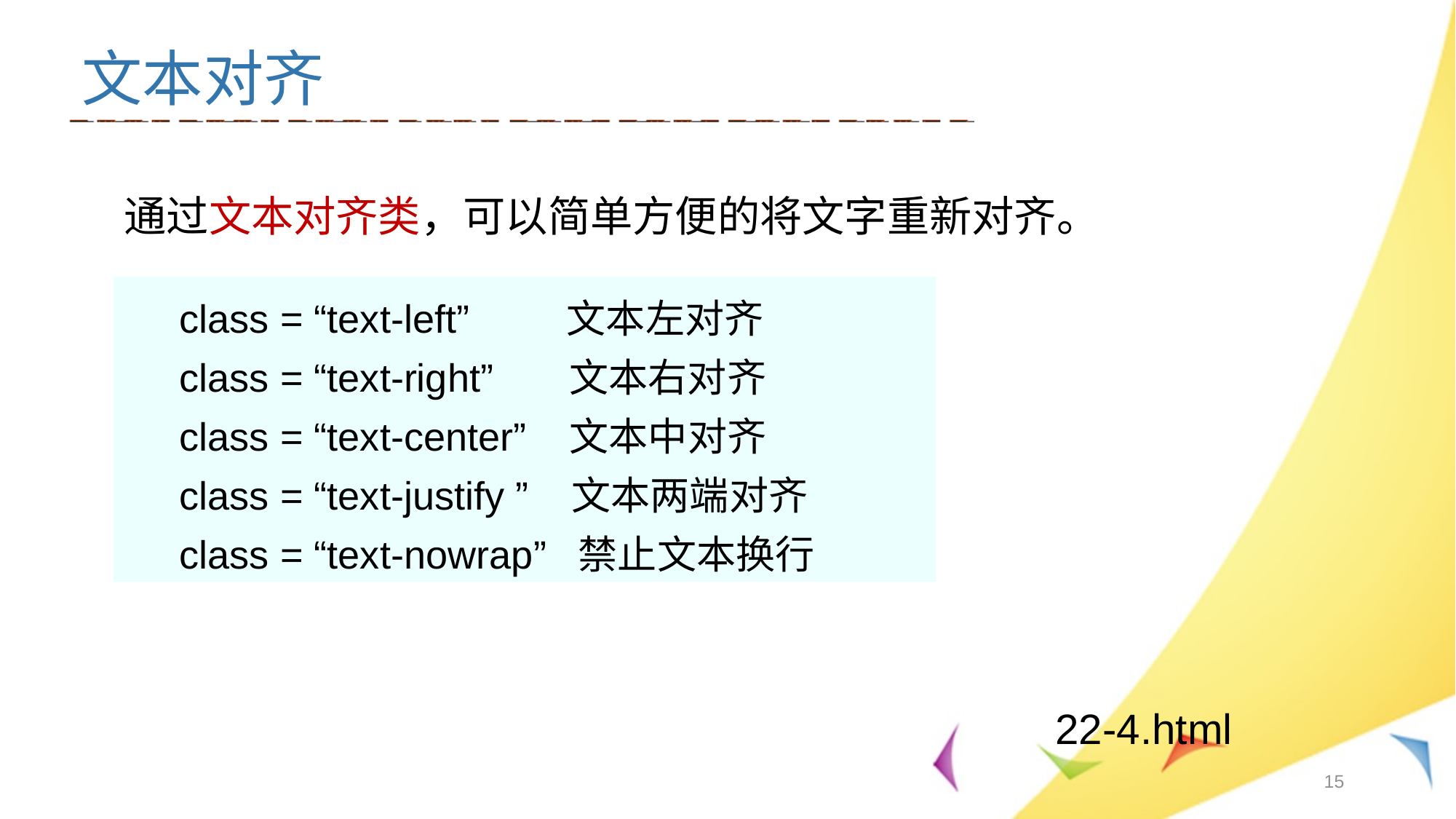

文本对齐
通过文本对齐类，可以简单方便的将文字重新对齐。
class = “text-left”        文本左对齐
class = “text-right”      文本右对齐
class = “text-center”   文本中对齐
class = “text-justify ”   文本两端对齐
class = “text-nowrap”  禁止文本换行
22-4.html
15